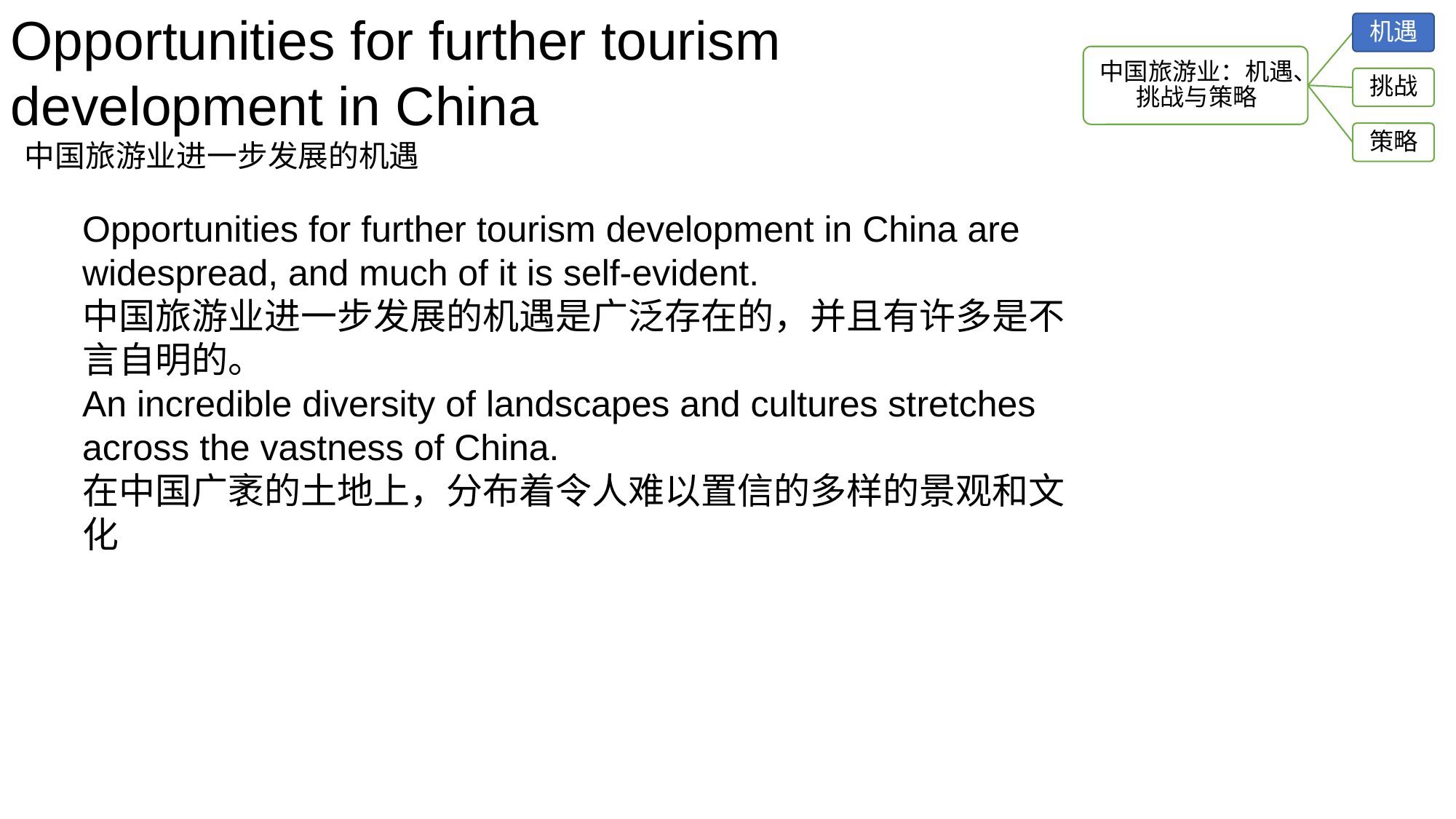

Opportunities for further tourism development in China
 中国旅游业进一步发展的机遇
中国旅游业：机遇、挑战与策略

机遇

挑战

策略
Opportunities for further tourism development in China are widespread, and much of it is self-evident.
中国旅游业进一步发展的机遇是广泛存在的，并且有许多是不言自明的。
An incredible diversity of landscapes and cultures stretches across the vastness of China.
在中国广袤的土地上，分布着令人难以置信的多样的景观和文化